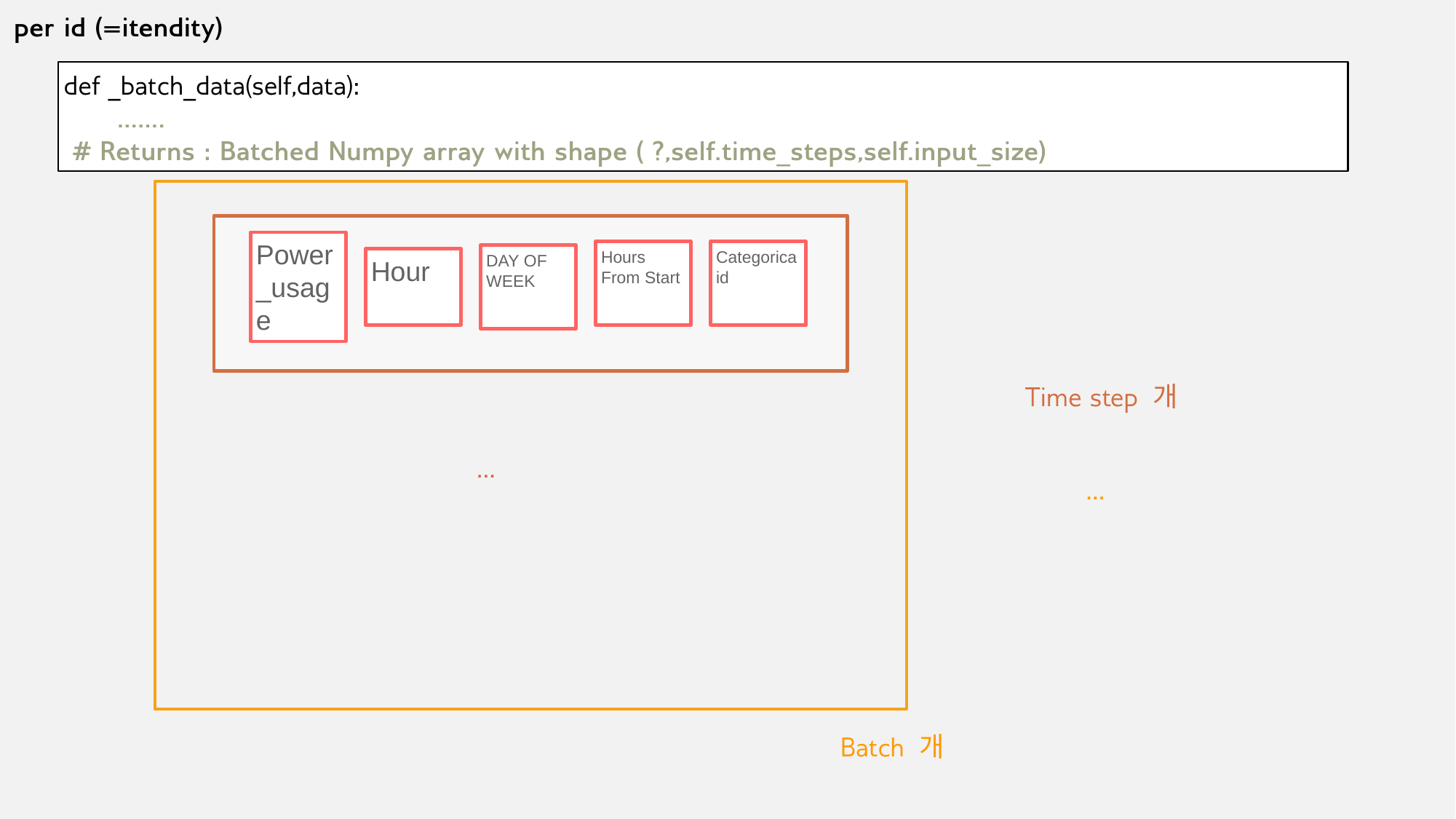

per id (=itendity)
def _batch_data(self,data):
      …….
 # Returns : Batched Numpy array with shape ( ?,self.time_steps,self.input_size)

Hours From Start

Categorica
id

DAY OF WEEK

Power_usage
Hour

Time step 개
…
…
Batch 개